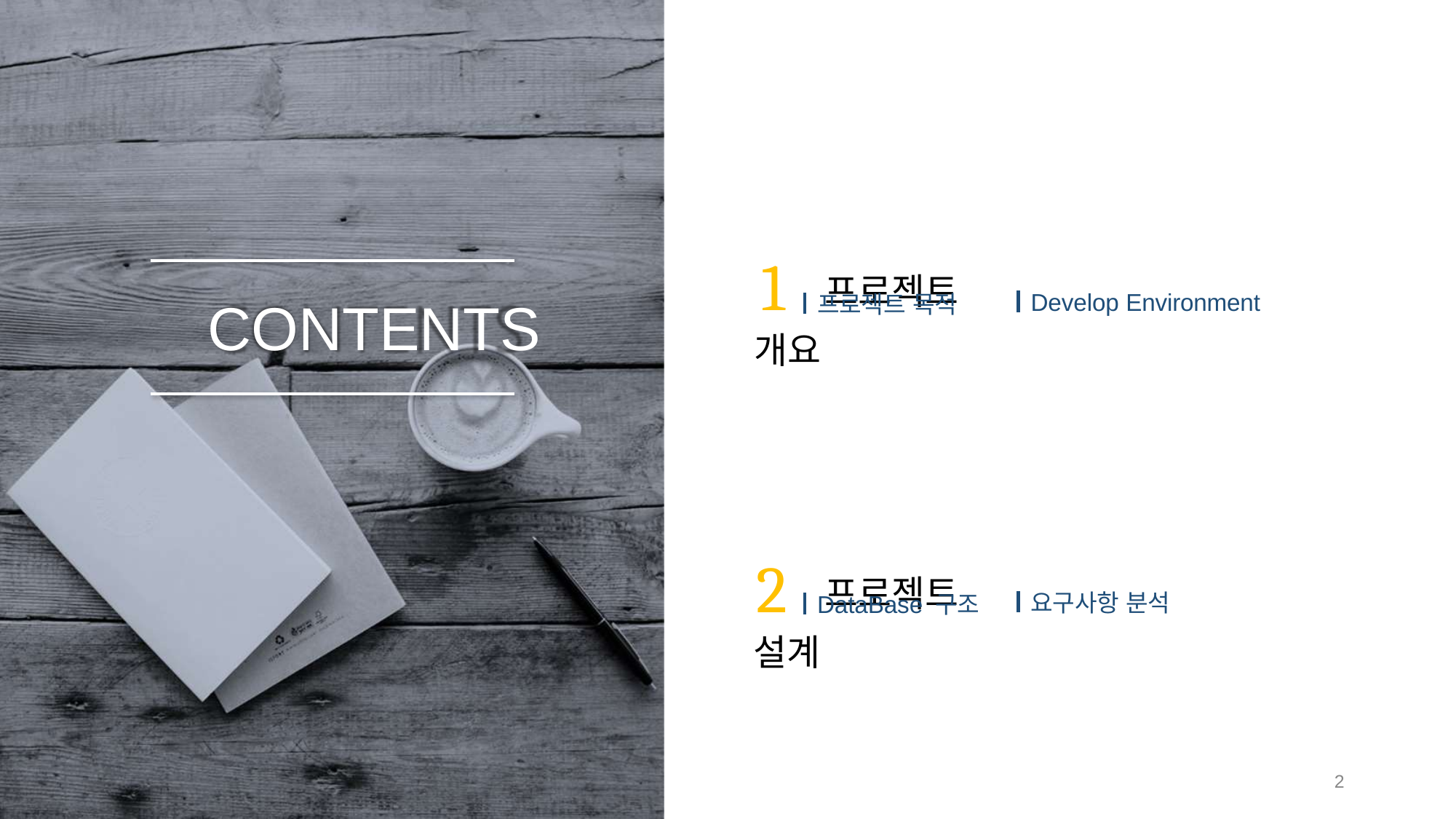

# 1프로젝트 개요

Develop Environment
프로젝트 목적
CONTENTS

2프로젝트 설계
요구사항 분석
DataBase 구조

2